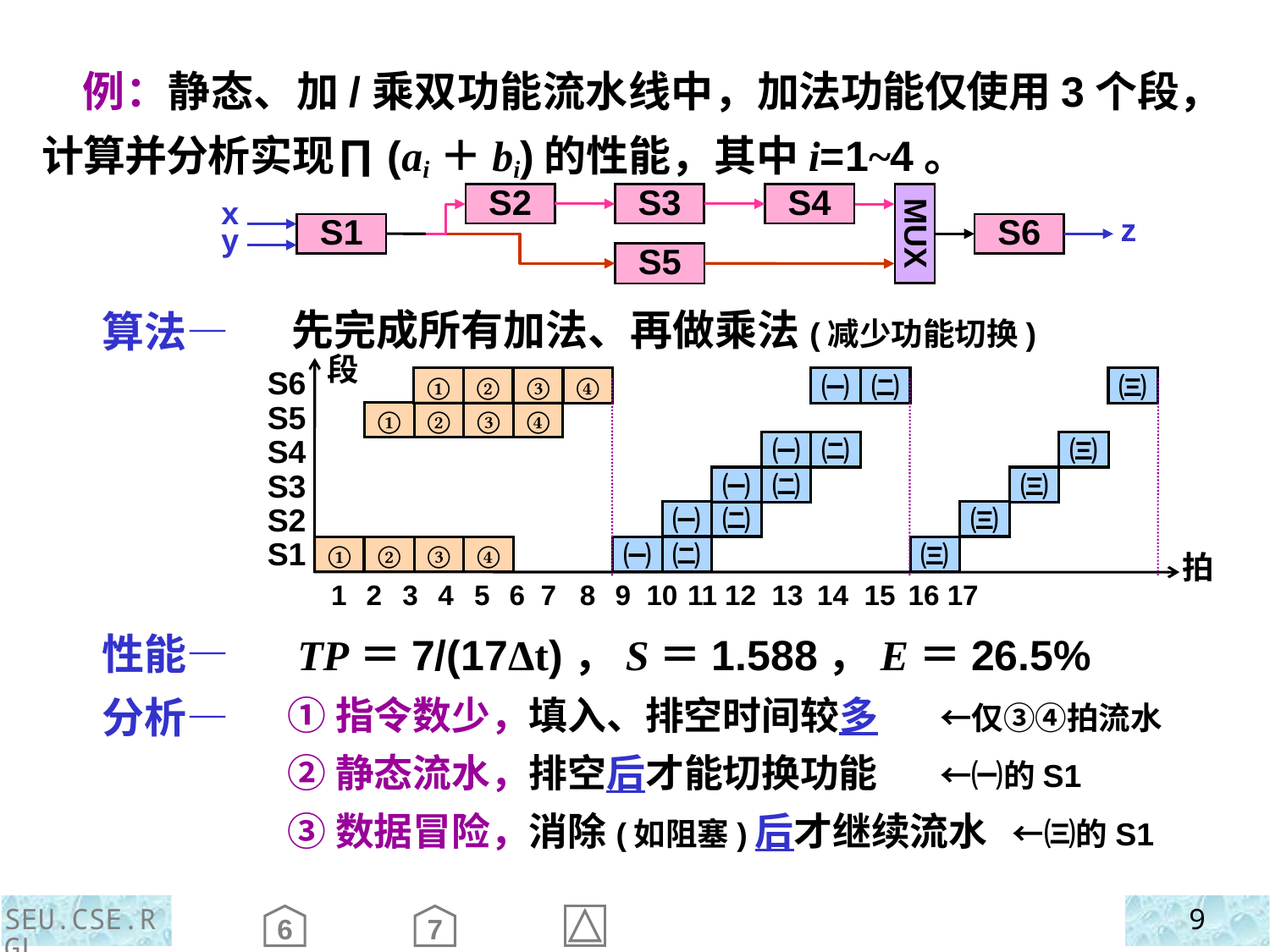

例：静态、加/乘双功能流水线中，加法功能仅使用3个段，计算并分析实现∏(ai＋bi)的性能，其中i=1~4。
S2
S3
S4
MUX
x
y
S1
S6
z
S5
先完成所有加法、再做乘法(减少功能切换)
     算法—

     性能—
     分析—
段
S6
S5
S4
S3
S2
S1
①
㈡
㈢
②
③
④
㈠
①
②
③
④
㈡
㈠
㈢
㈡
㈢
㈠
㈡
㈠
㈢
㈡
①
②
③
④
㈠
㈢
拍
 1   2   3   4   5   6  7   8   9  10  11 12  13  14  15  16 17
TP＝7/(17Δt)，S＝1.588，E＝26.5%
①指令数少，填入、排空时间较多       ←仅③④拍流水
②静态流水，排空后才能切换功能       ←㈠的S1
③数据冒险，消除(如阻塞)后才继续流水  ←㈢的S1
SEU.CSE.RGL
9
6
7